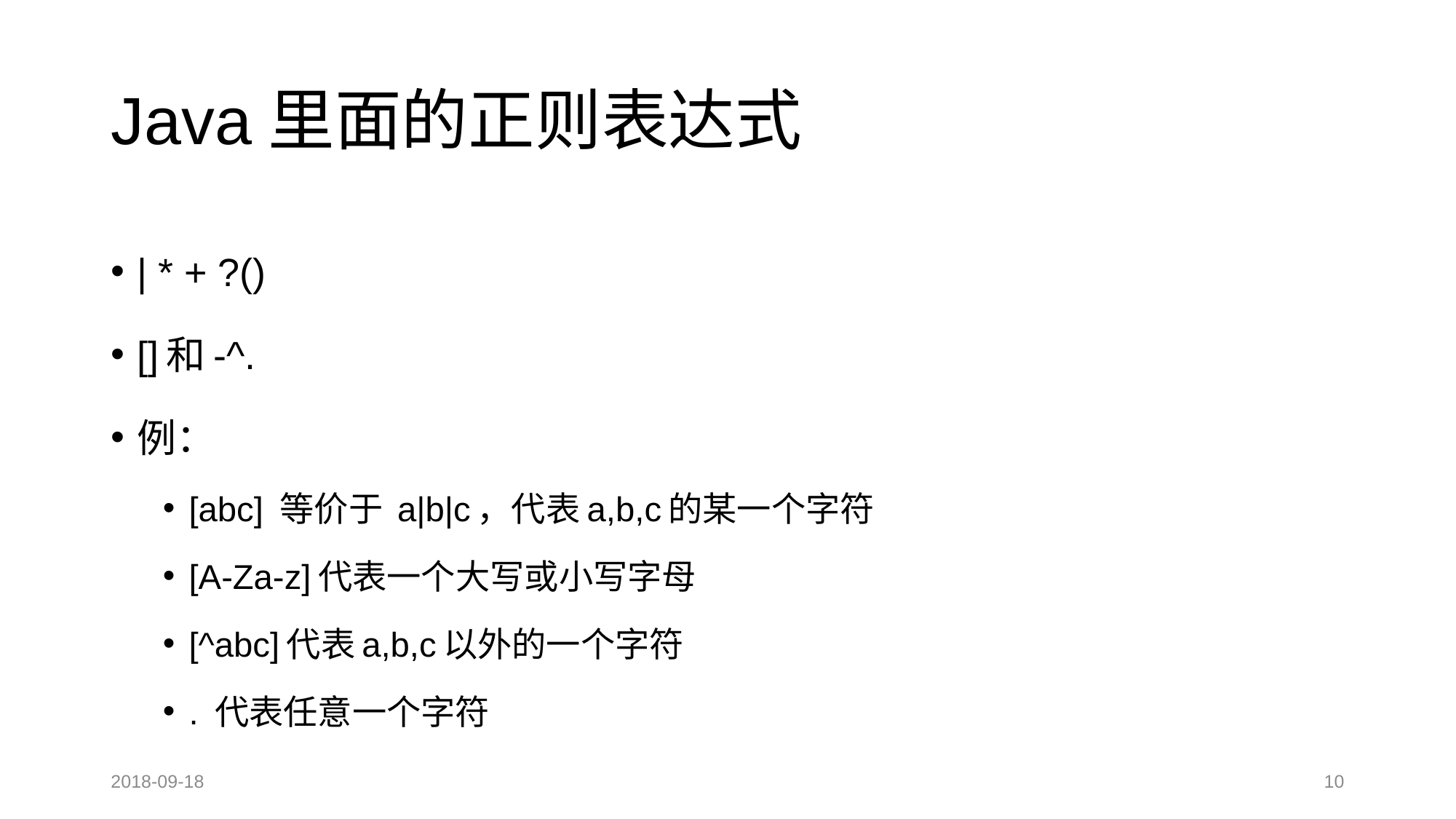

# Java里面的正则表达式
| * + ?()
[]和-^.
例：
[abc] 等价于 a|b|c，代表a,b,c的某一个字符
[A-Za-z]代表一个大写或小写字母
[^abc]代表a,b,c以外的一个字符
. 代表任意一个字符
2018-09-18
10